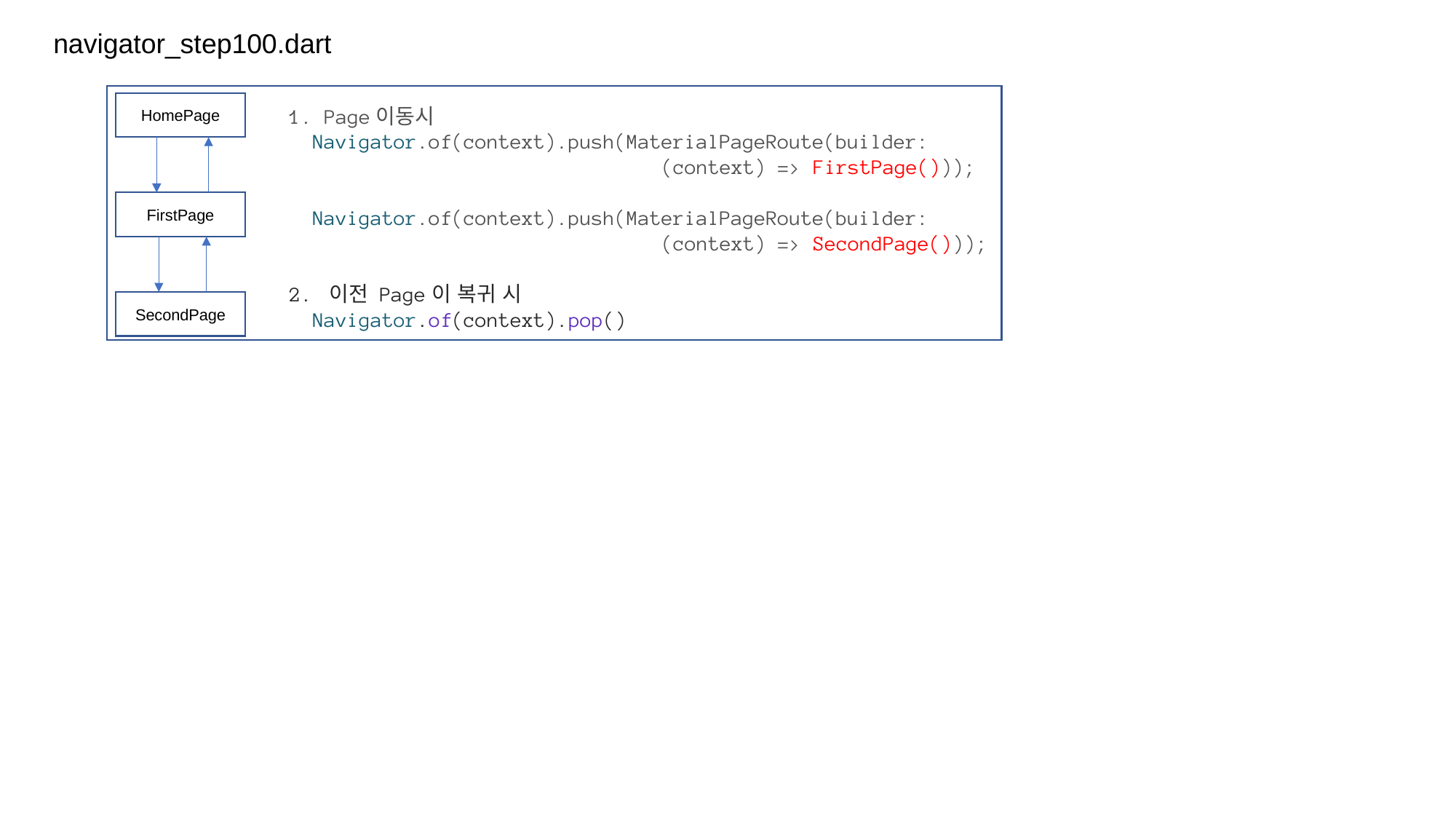

navigator_step100.dart

HomePage
1. Page이동시
  Navigator.of(context).push(MaterialPageRoute(builder:
                                (context) => FirstPage()));

  Navigator.of(context).push(MaterialPageRoute(builder:
                                (context) => SecondPage()));

2. 이전 Page이 복귀 시
  Navigator.of(context).pop()
FirstPage
SecondPage